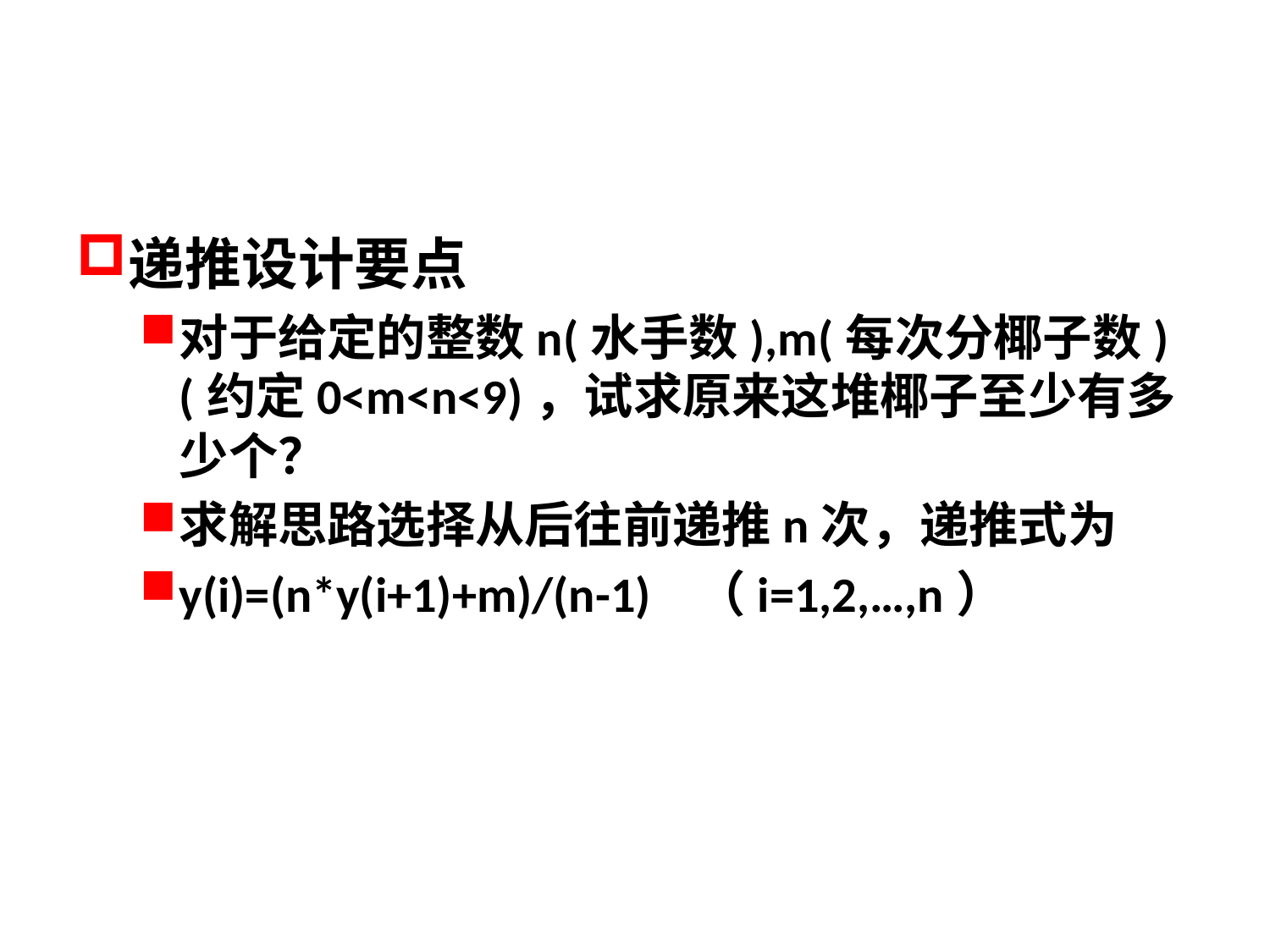

#
递推设计要点
对于给定的整数n(水手数),m(每次分椰子数)(约定0<m<n<9)，试求原来这堆椰子至少有多少个？
求解思路选择从后往前递推n次，递推式为
y(i)=(n*y(i+1)+m)/(n-1)   （i=1,2,…,n）